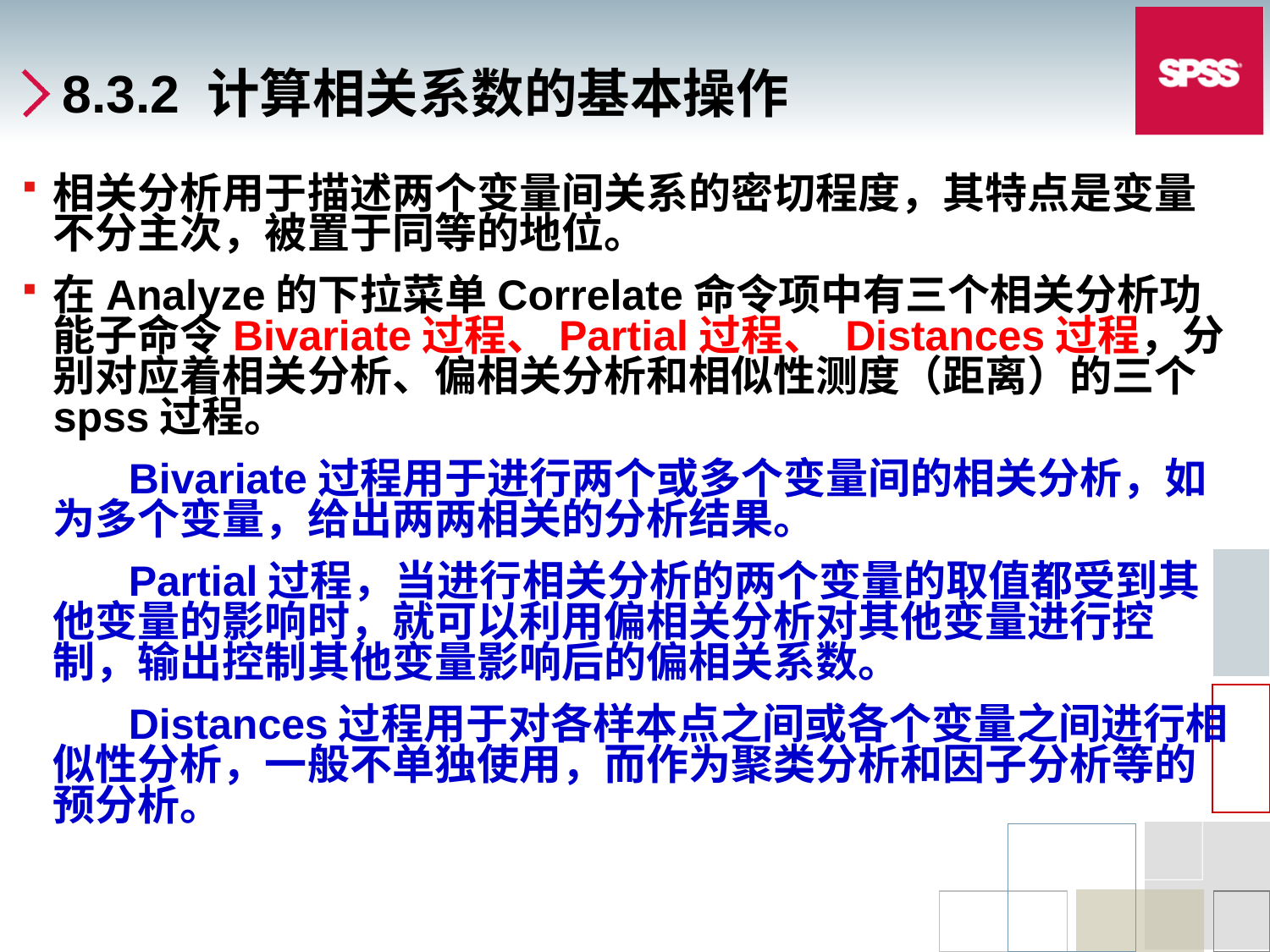

# 8.3.2 计算相关系数的基本操作
相关分析用于描述两个变量间关系的密切程度，其特点是变量不分主次，被置于同等的地位。
在Analyze的下拉菜单Correlate命令项中有三个相关分析功能子命令Bivariate过程、Partial过程、 Distances过程，分别对应着相关分析、偏相关分析和相似性测度（距离）的三个spss过程。
         Bivariate过程用于进行两个或多个变量间的相关分析，如为多个变量，给出两两相关的分析结果。
         Partial过程，当进行相关分析的两个变量的取值都受到其他变量的影响时，就可以利用偏相关分析对其他变量进行控制，输出控制其他变量影响后的偏相关系数。
         Distances过程用于对各样本点之间或各个变量之间进行相似性分析，一般不单独使用，而作为聚类分析和因子分析等的预分析。